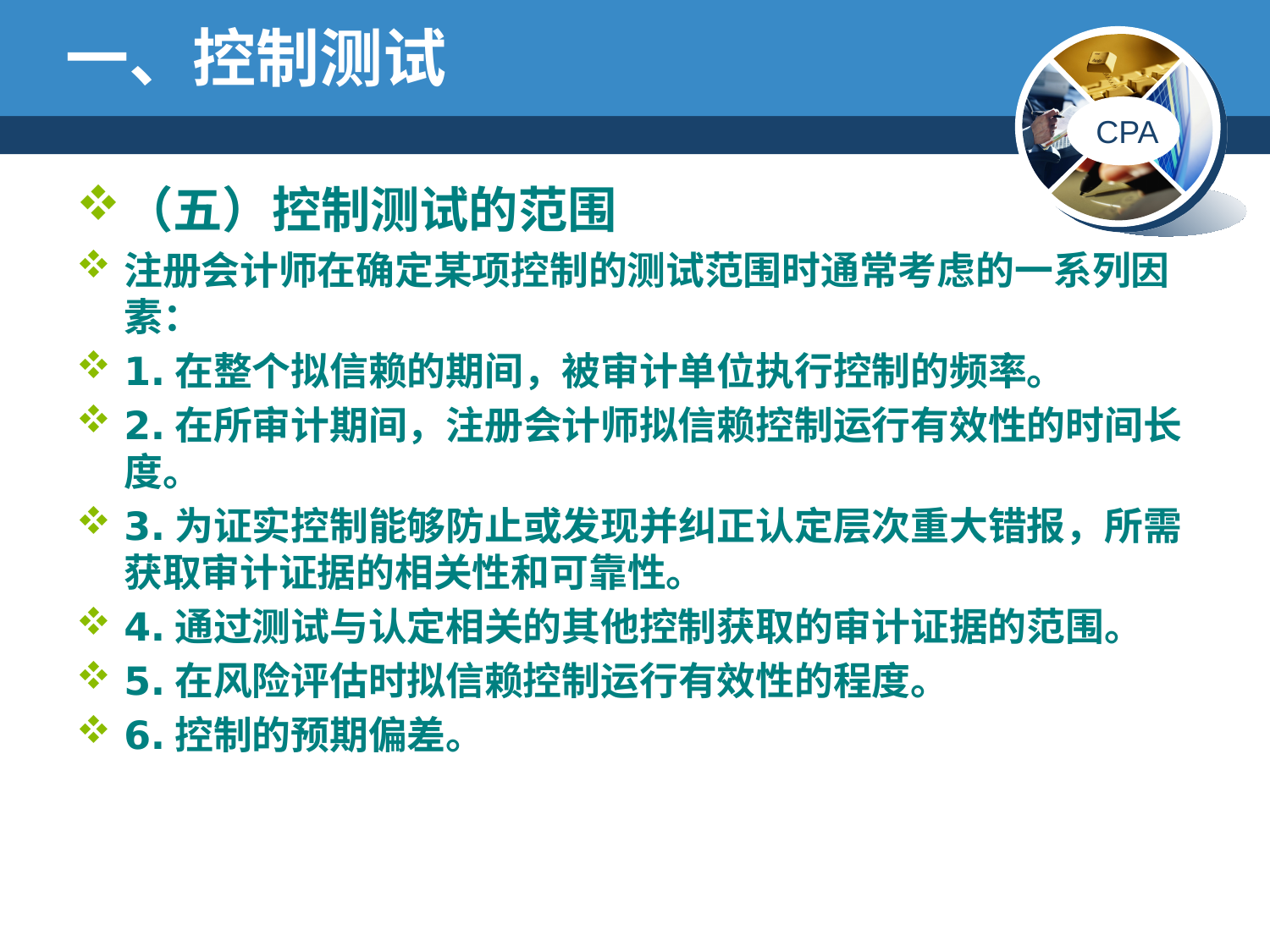

# 一、控制测试
（五）控制测试的范围
注册会计师在确定某项控制的测试范围时通常考虑的一系列因素：
1.在整个拟信赖的期间，被审计单位执行控制的频率。
2.在所审计期间，注册会计师拟信赖控制运行有效性的时间长度。
3.为证实控制能够防止或发现并纠正认定层次重大错报，所需获取审计证据的相关性和可靠性。
4.通过测试与认定相关的其他控制获取的审计证据的范围。
5.在风险评估时拟信赖控制运行有效性的程度。
6.控制的预期偏差。